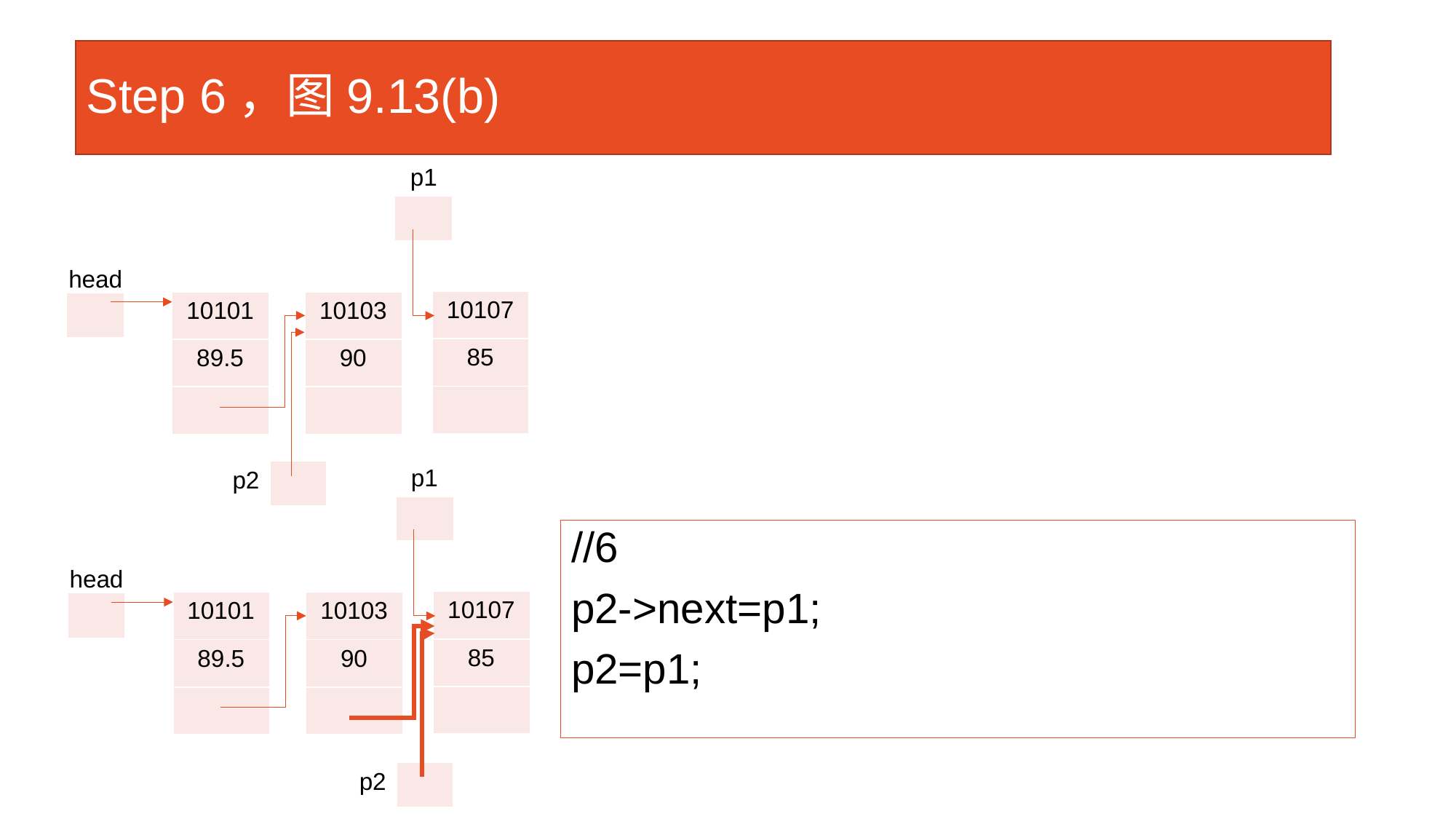

# Step 6，图9.13(b)
| p1 |
| --- |
|  |

| head |
| --- |
|  |
|  |
|  |
|  |
|  |
| 10107 |
| --- |
| 85 |
|  |
| 10103 |
| --- |
| 90 |
|  |
| 10101 |
| --- |
| 89.5 |
|  |

| p1 |
| --- |
|  |
| p2 |  |
| --- | --- |
//6
p2->next=p1;
p2=p1;

| head |
| --- |
|  |
|  |
|  |
|  |
|  |
| 10107 |
| --- |
| 85 |
|  |
| 10103 |
| --- |
| 90 |
|  |
| 10101 |
| --- |
| 89.5 |
|  |

| p2 |  |
| --- | --- |